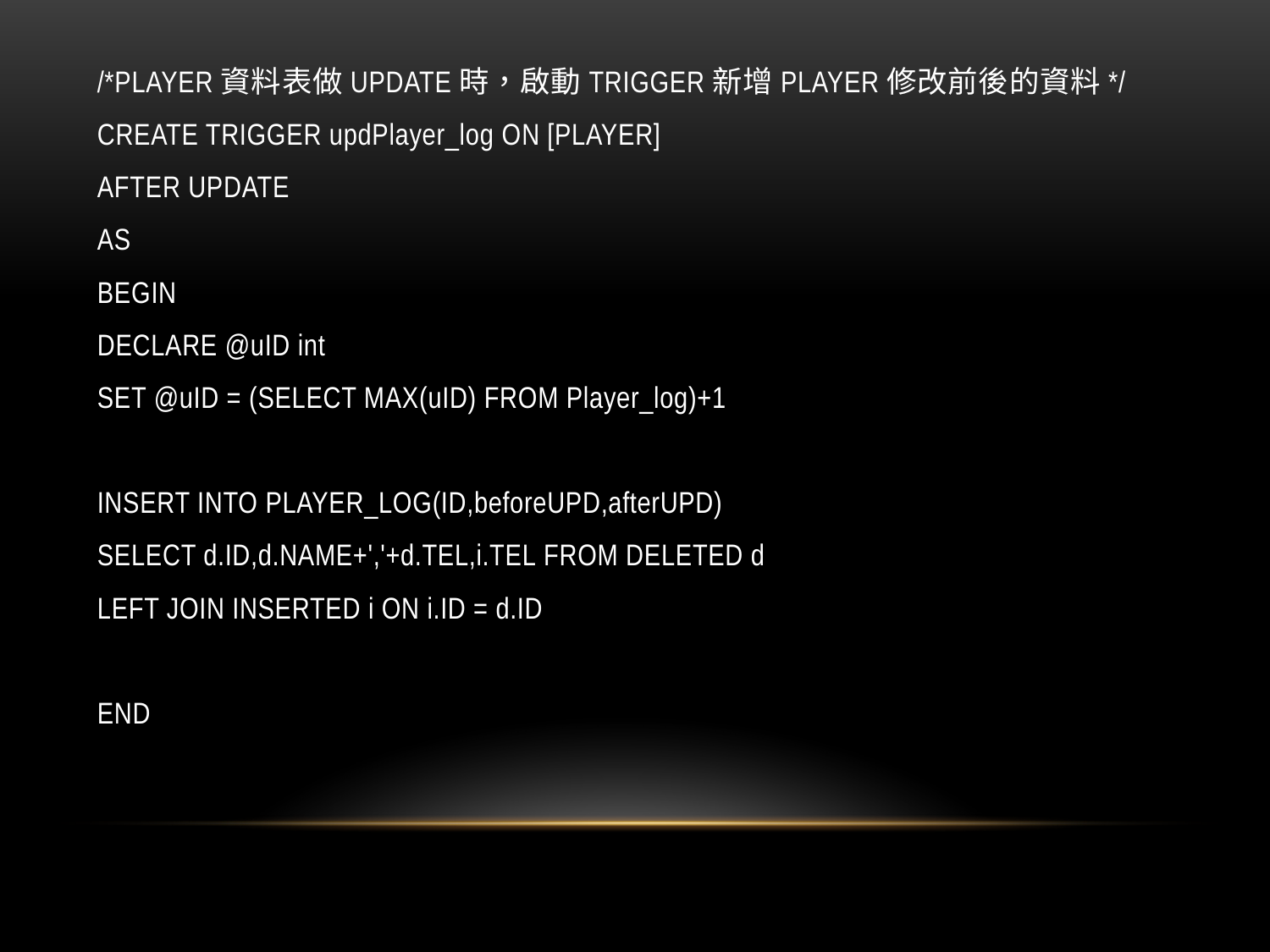

/*PLAYER資料表做UPDATE時，啟動TRIGGER新增PLAYER修改前後的資料*/
CREATE TRIGGER updPlayer_log ON [PLAYER]
AFTER UPDATE
AS
BEGIN
DECLARE @uID int
SET @uID = (SELECT MAX(uID) FROM Player_log)+1

INSERT INTO PLAYER_LOG(ID,beforeUPD,afterUPD)
SELECT d.ID,d.NAME+','+d.TEL,i.TEL FROM DELETED d
LEFT JOIN INSERTED i ON i.ID = d.ID

END